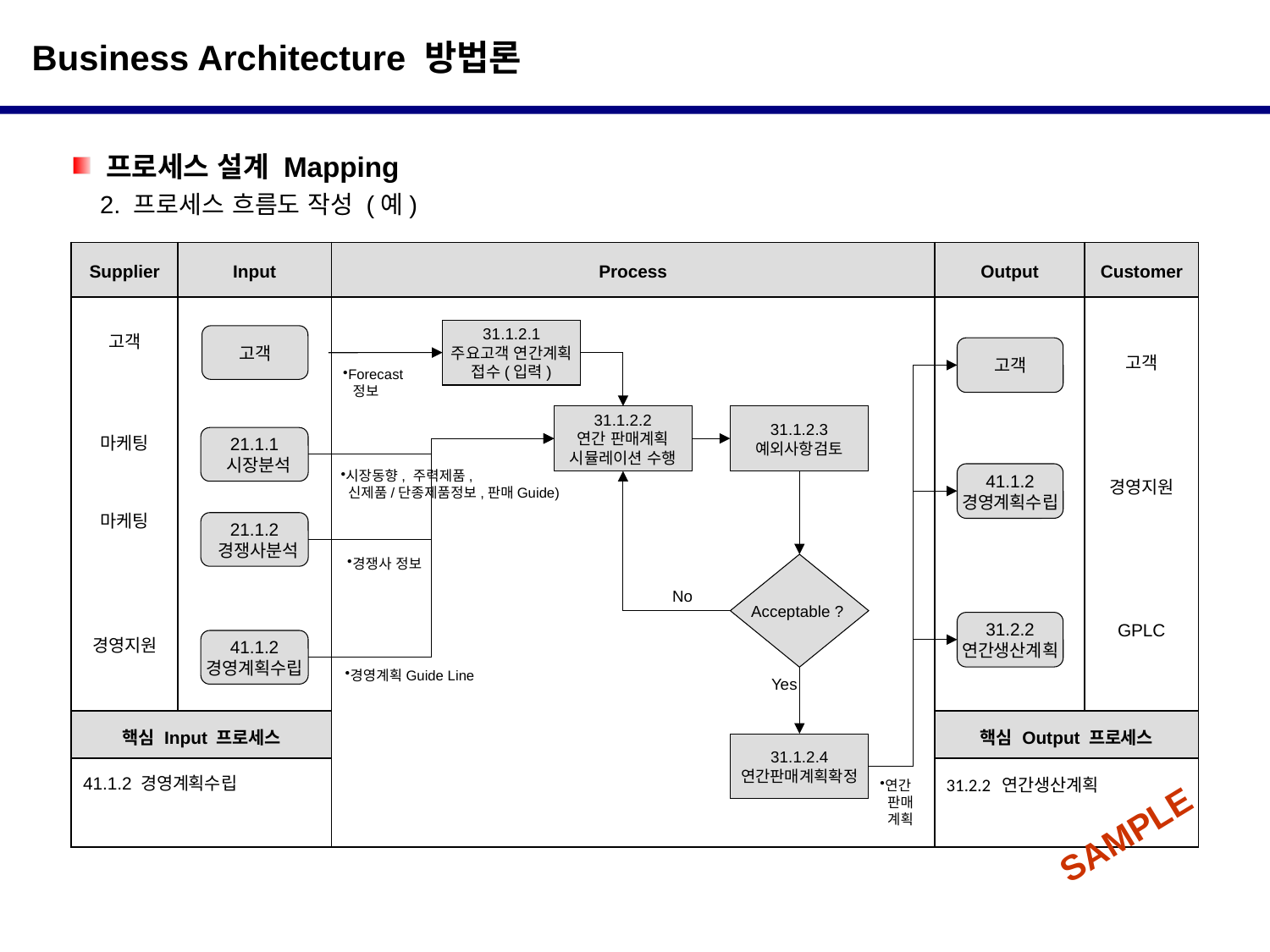

Business Architecture 방법론

 프로세스 설계 Mapping
    2. 프로세스 흐름도 작성 (예)
| Supplier | Input | Process | Output | Customer |
| --- | --- | --- | --- | --- |
| 고객 마케팅 마케팅 경영지원 |  |  |  | 고객 경영지원 GPLC |
| 핵심 Input 프로세스 |  |  | 핵심 Output 프로세스 |  |
| 41.1.2 경영계획수립 |  |  | 31.2.2 연간생산계획 |  |
31.1.2.1
주요고객 연간계획
접수(입력)
고객
고객
Forecast
  정보
31.1.2.2
연간 판매계획
시뮬레이션 수행
31.1.2.3
예외사항검토
21.1.1
 시장분석

시장동향, 주력제품,
 신제품/단종제품정보,판매Guide)
41.1.2
경영계획수립
21.1.2
 경쟁사분석
경쟁사 정보
Acceptable ?
No
31.2.2
연간생산계획
41.1.2
경영계획수립
경영계획Guide Line
Yes
31.1.2.4
연간판매계획확정
연간
 판매
 계획
SAMPLE